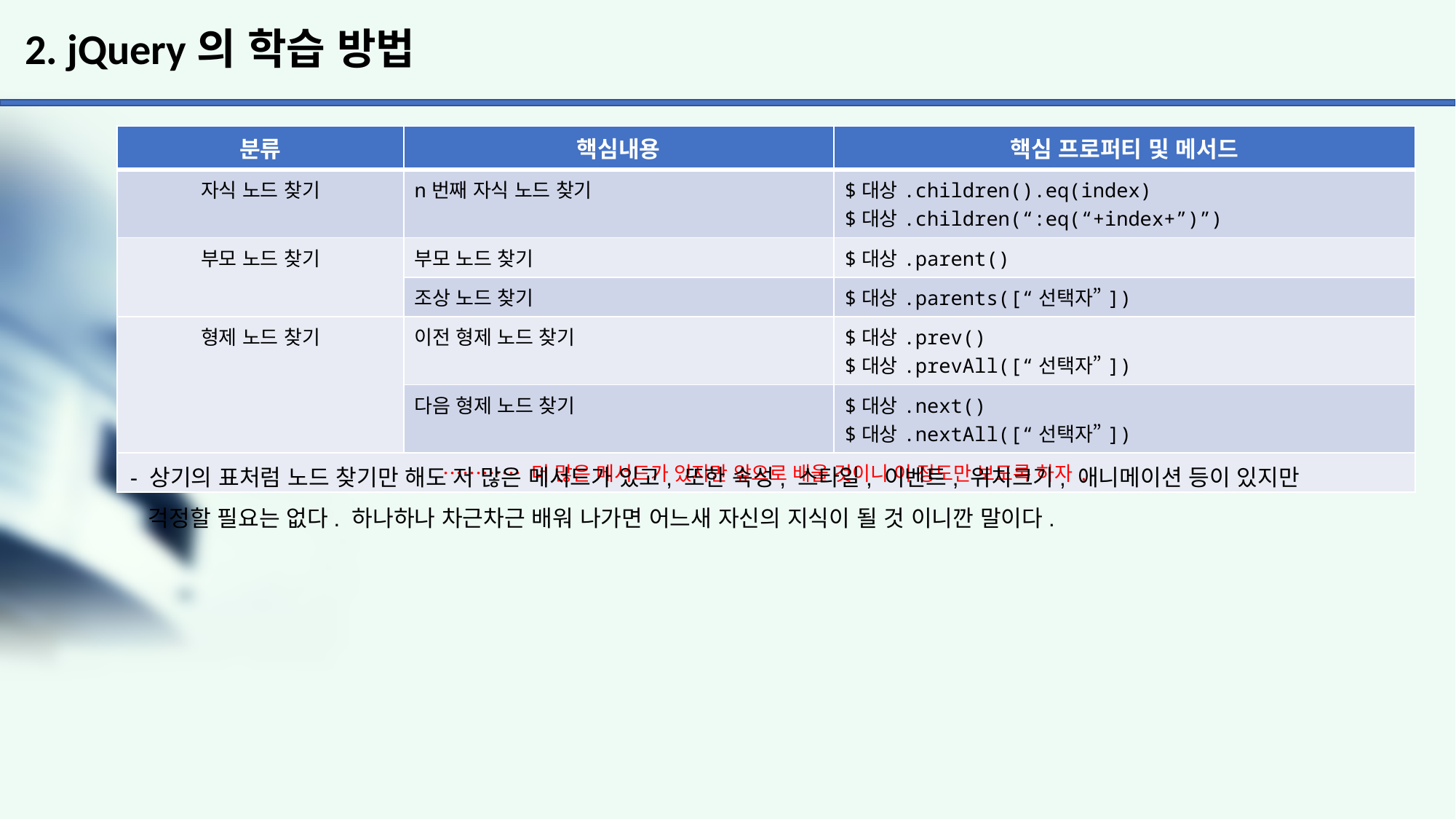

# 2. jQuery의 학습 방법
| 분류 | 핵심내용 | 핵심 프로퍼티 및 메서드 |
| --- | --- | --- |
| 자식 노드 찾기 | n번째 자식 노드 찾기 | $대상.children().eq(index) $대상.children(“:eq(“+index+”)”) |
| 부모 노드 찾기 | 부모 노드 찾기 | $대상.parent() |
|  | 조상 노드 찾기 | $대상.parents([“선택자”]) |
| 형제 노드 찾기 | 이전 형제 노드 찾기 | $대상.prev() $대상.prevAll([“선택자”]) |
|  | 다음 형제 노드 찾기 | $대상.next() $대상.nextAll([“선택자”]) |
| ………… 더 많은 메서드가 있지만 앞으로 배울 것이니 이 정도만 보도록 하자. |  |  |
- 상기의 표처럼 노드 찾기만 해도 저 많은 메서드가 있고, 또한 속성, 스타일, 이벤트, 위치크기, 애니메이션 등이 있지만
  걱정할 필요는 없다. 하나하나 차근차근 배워 나가면 어느새 자신의 지식이 될 것 이니깐 말이다.